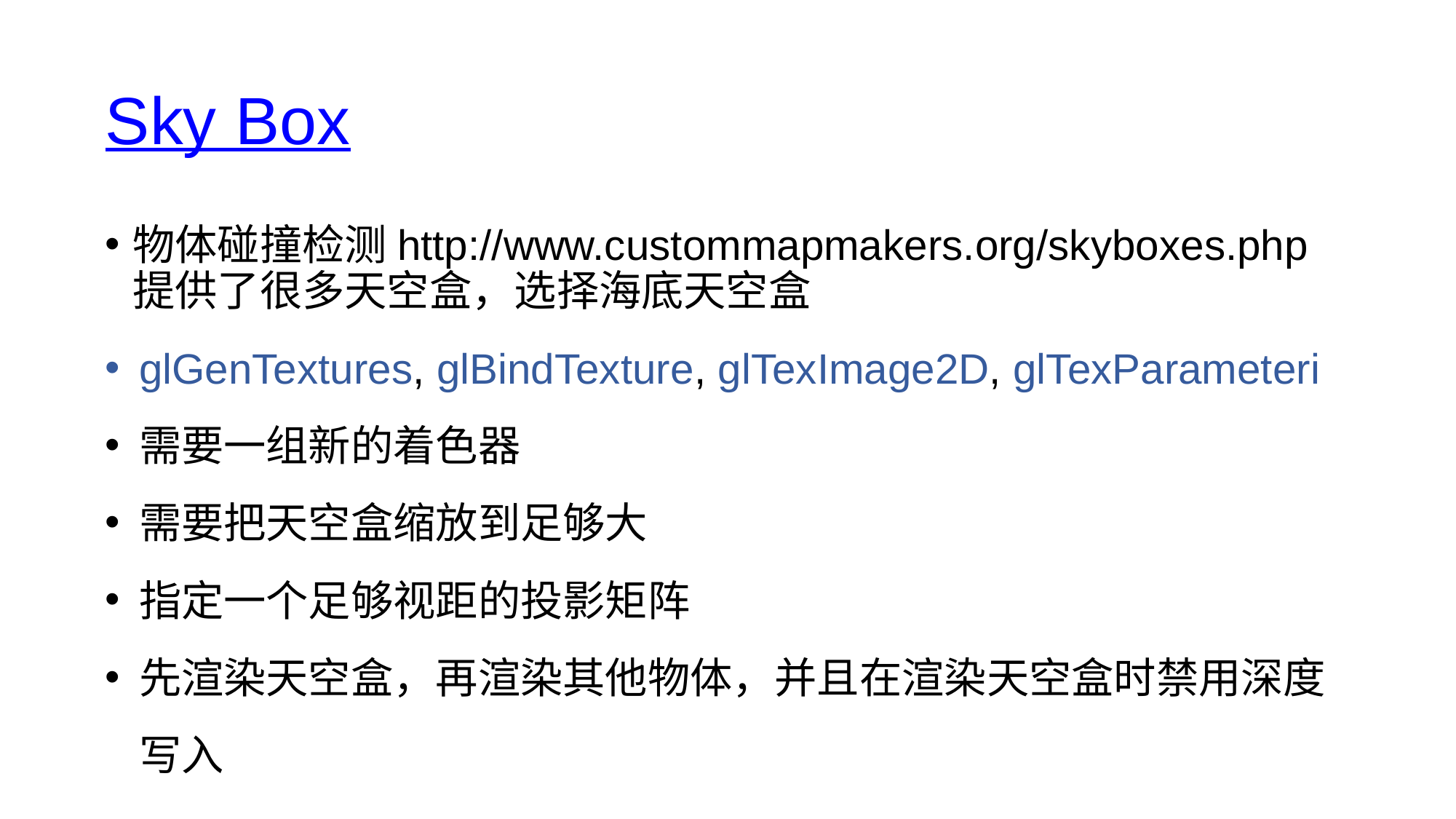

# Sky Box
物体碰撞检测http://www.custommapmakers.org/skyboxes.php 提供了很多天空盒，选择海底天空盒
glGenTextures, glBindTexture, glTexImage2D, glTexParameteri
需要一组新的着色器
需要把天空盒缩放到足够大
指定一个足够视距的投影矩阵
先渲染天空盒，再渲染其他物体，并且在渲染天空盒时禁用深度写入